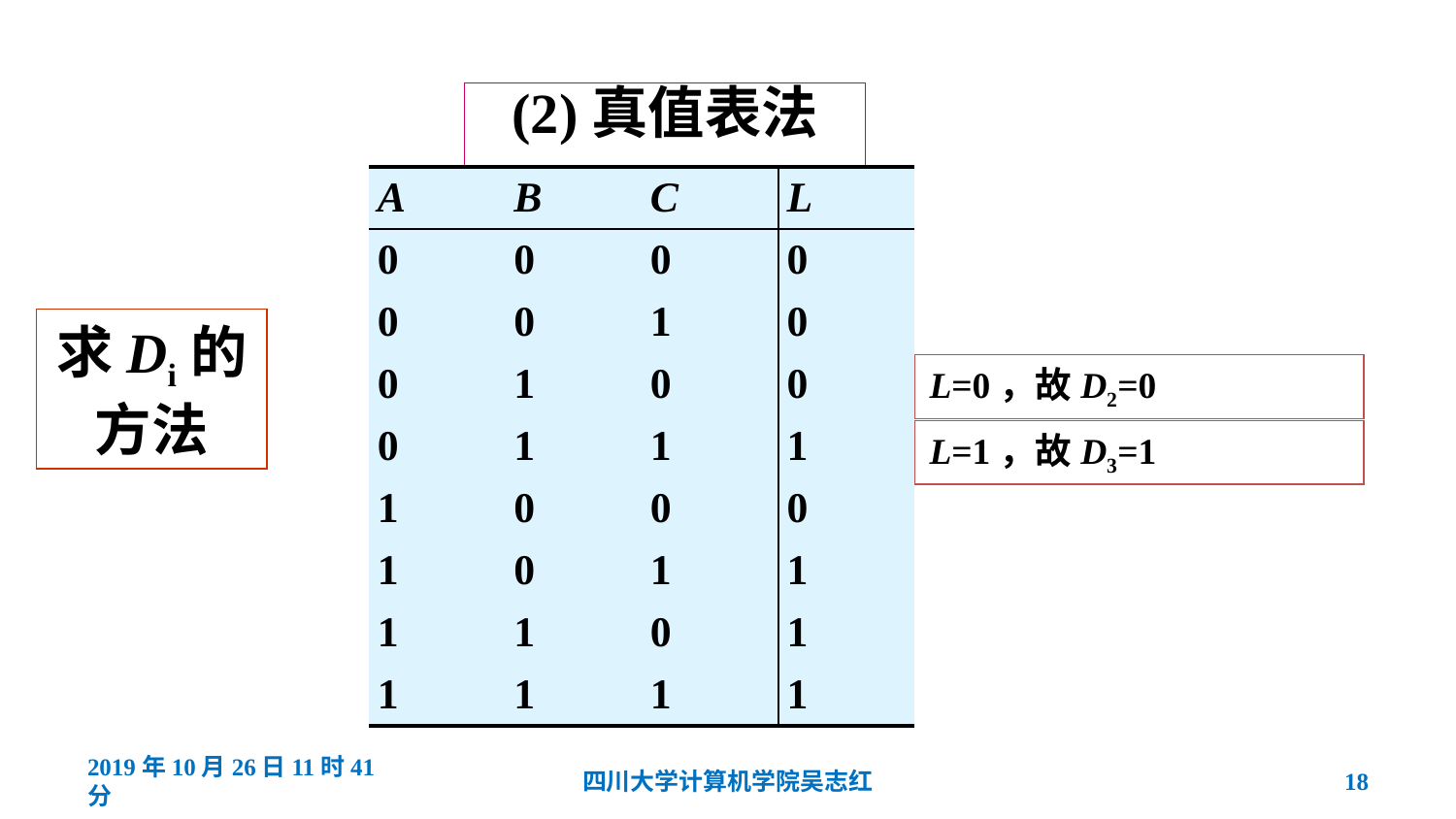

(2)真值表法
| A | B | C | L |
| --- | --- | --- | --- |
| 0 | 0 | 0 | 0 |
| 0 | 0 | 1 | 0 |
| 0 | 1 | 0 | 0 |
| 0 | 1 | 1 | 1 |
| 1 | 0 | 0 | 0 |
| 1 | 0 | 1 | 1 |
| 1 | 1 | 0 | 1 |
| 1 | 1 | 1 | 1 |
求Di的方法
L=0，故D2=0
L=1，故D3=1
2019年10月26日11时41分
四川大学计算机学院吴志红
18